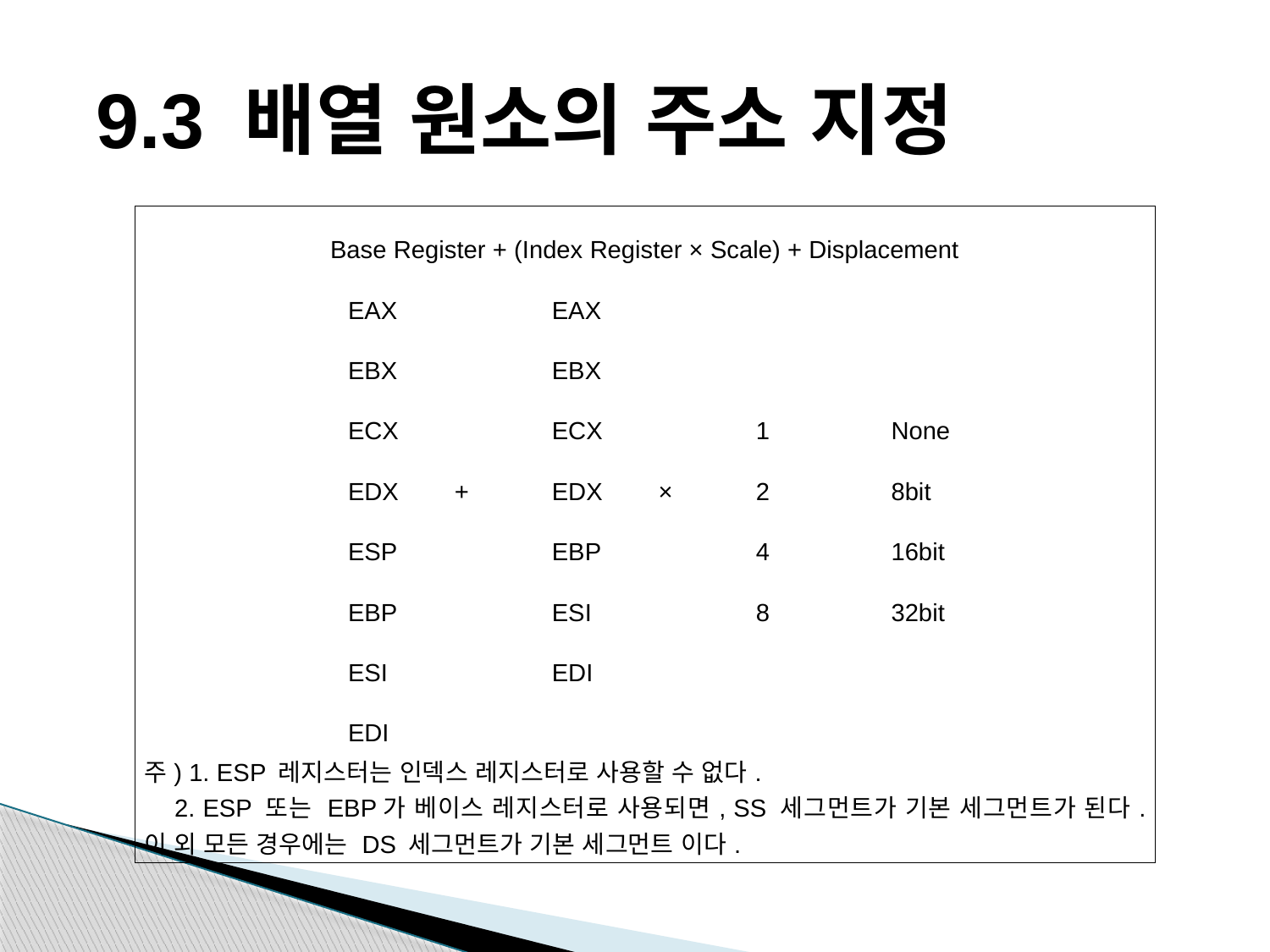

# 9.3 배열 원소의 주소 지정
| Base Register + (Index Register × Scale) + Displacement |  |  |  |  |
| --- | --- | --- | --- | --- |
|  | EAX | EAX |  |  |
|  | EBX | EBX |  |  |
|  | ECX | ECX | 1 | None |
|  | EDX + | EDX × | 2 | 8bit |
|  | ESP | EBP | 4 | 16bit |
|  | EBP | ESI | 8 | 32bit |
|  | ESI | EDI |  |  |
|  | EDI |  |  |  |
| 주) 1. ESP 레지스터는 인덱스 레지스터로 사용할 수 없다. 2. ESP 또는 EBP가 베이스 레지스터로 사용되면, SS 세그먼트가 기본 세그먼트가 된다. 이 외 모든 경우에는 DS 세그먼트가 기본 세그먼트 이다. |  |  |  |  |